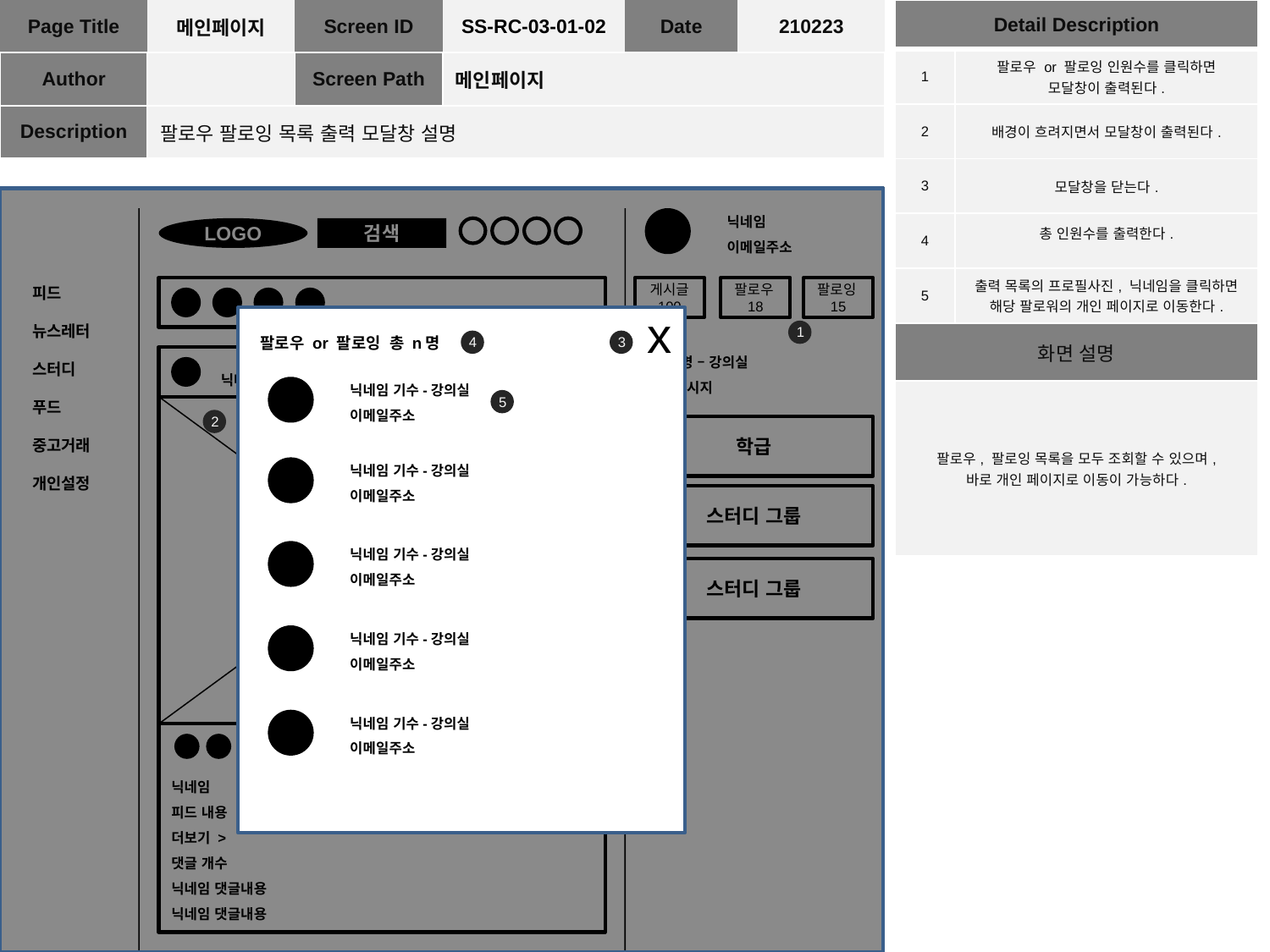

| Page Title | 메인페이지 | Screen ID | SS-RC-03-01-02 | Date | 210223 |
| --- | --- | --- | --- | --- | --- |
| Author |  | Screen Path | 메인페이지 |  |  |
| Description | 팔로우 팔로잉 목록 출력 모달창 설명 |  |  |  |  |
| Detail Description |  |
| --- | --- |
| 1 | 팔로우 or 팔로잉 인원수를 클릭하면 모달창이 출력된다. |
| 2 | 배경이 흐려지면서 모달창이 출력된다. |
| 3 | 모달창을 닫는다. |
| 4 | 총 인원수를 출력한다. |
| 5 | 출력 목록의 프로필사진, 닉네임을 클릭하면 해당 팔로워의 개인 페이지로 이동한다. |
| 화면 설명 |  |
| 팔로우, 팔로잉 목록을 모두 조회할 수 있으며, 바로 개인 페이지로 이동이 가능하다. |  |

닉네임
이메일주소

LOGO
검색

3

피드
뉴스레터
스터디
푸드
중고거래
개인설정

게시글
100
팔로우18
팔로잉15
4

x

팔로우 or 팔로잉  총 n명
1

5

4

3

 학급명 – 강의실
상태메시지

닉네임 – 학급명
5

닉네임 기수-강의실
이메일주소

5

2

6

학급
2

닉네임 기수-강의실
이메일주소
6

스터디 그룹
7

닉네임 기수-강의실
이메일주소
8

스터디 그룹
9

닉네임 기수-강의실
이메일주소

10

8

닉네임 기수-강의실
이메일주소

9

닉네임
피드 내용
더보기 >
댓글 개수
닉네임 댓글내용
닉네임 댓글내용